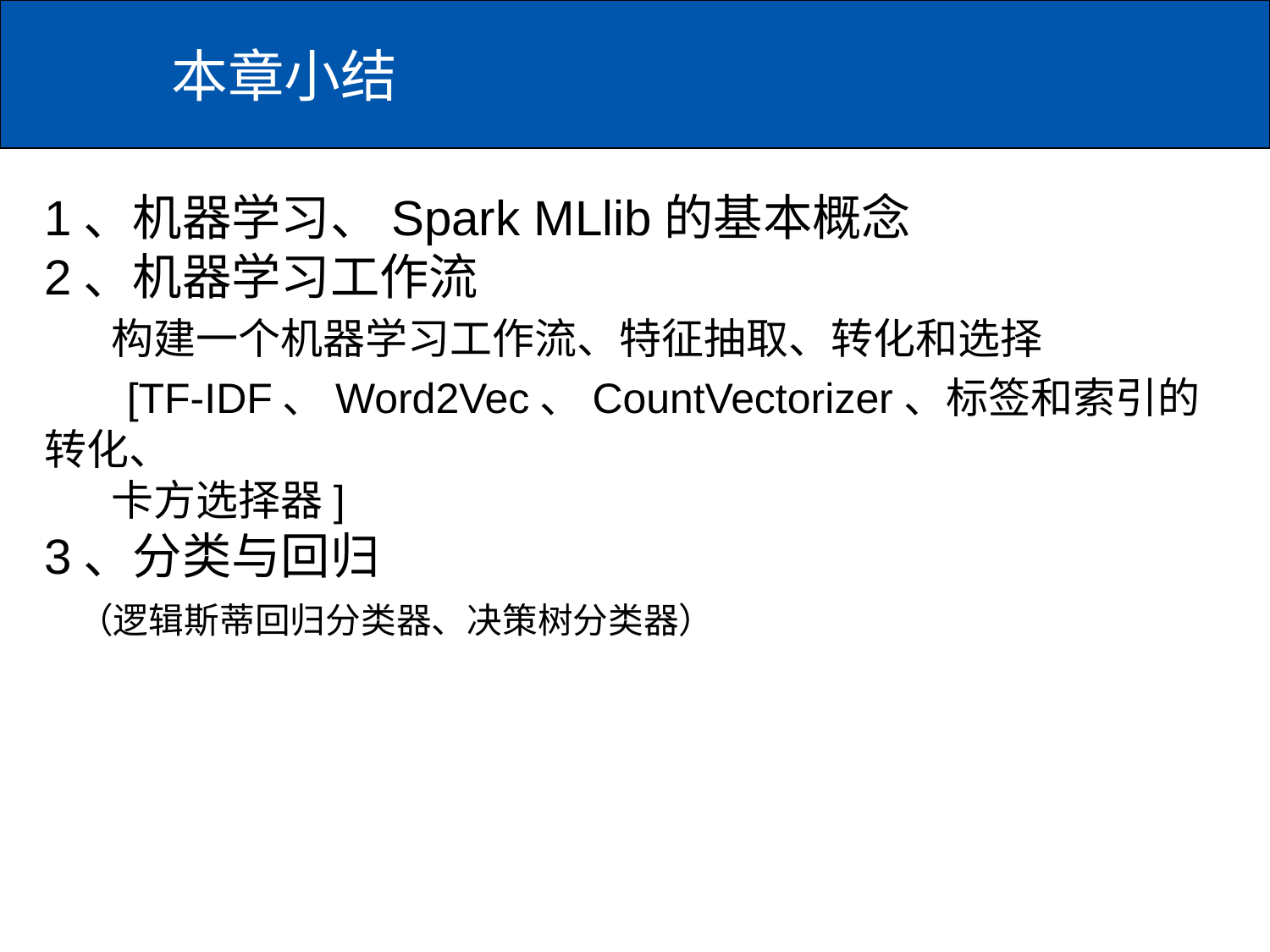

# 本章小结
1、机器学习、Spark MLlib的基本概念
2、机器学习工作流
     构建一个机器学习工作流、特征抽取、转化和选择
      [TF-IDF、Word2Vec、CountVectorizer、标签和索引的转化、
      卡方选择器]
3、分类与回归
  （逻辑斯蒂回归分类器、决策树分类器）